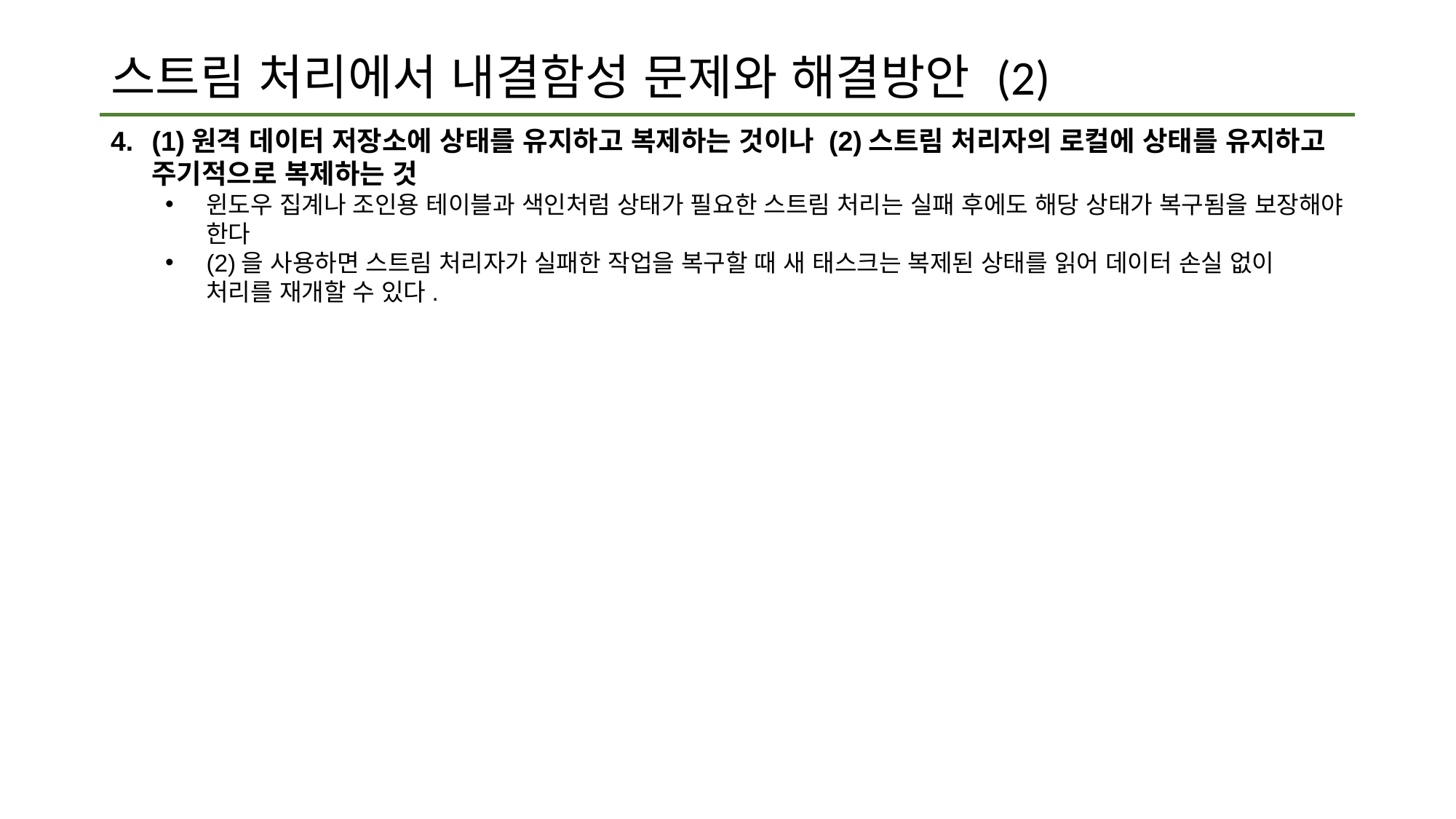

# 스트림 처리에서 내결함성 문제와 해결방안 (2)
(1)원격 데이터 저장소에 상태를 유지하고 복제하는 것이나 (2)스트림 처리자의 로컬에 상태를 유지하고 주기적으로 복제하는 것
윈도우 집계나 조인용 테이블과 색인처럼 상태가 필요한 스트림 처리는 실패 후에도 해당 상태가 복구됨을 보장해야 한다
(2)을 사용하면 스트림 처리자가 실패한 작업을 복구할 때 새 태스크는 복제된 상태를 읽어 데이터 손실 없이 처리를 재개할 수 있다.